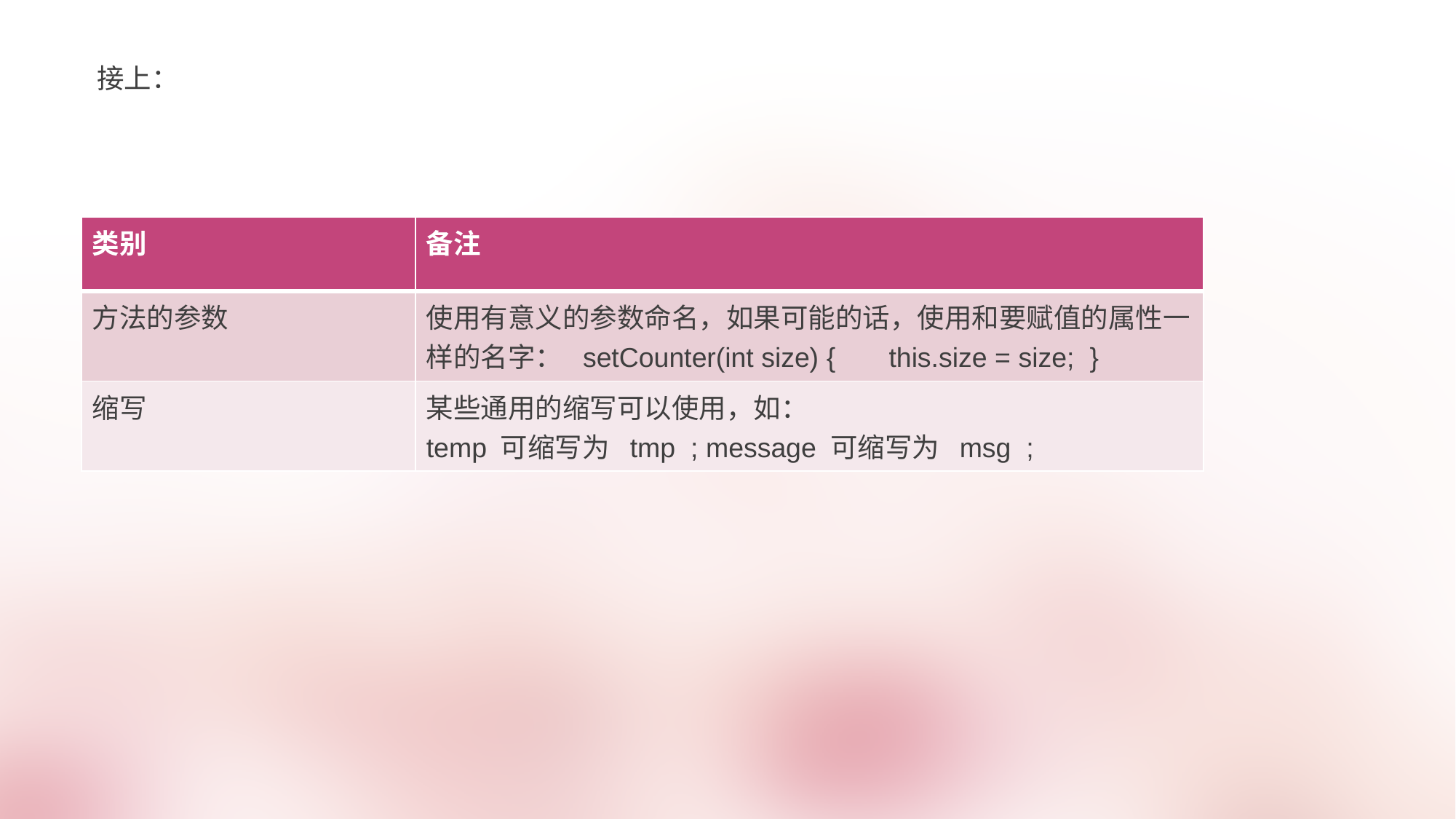

接上：
| 类别 | 备注 |
| --- | --- |
| 方法的参数 | 使用有意义的参数命名，如果可能的话，使用和要赋值的属性一样的名字：  setCounter(int size) {       this.size = size;  } |
| 缩写 | 某些通用的缩写可以使用，如： temp 可缩写为  tmp  ; message 可缩写为  msg  ; |